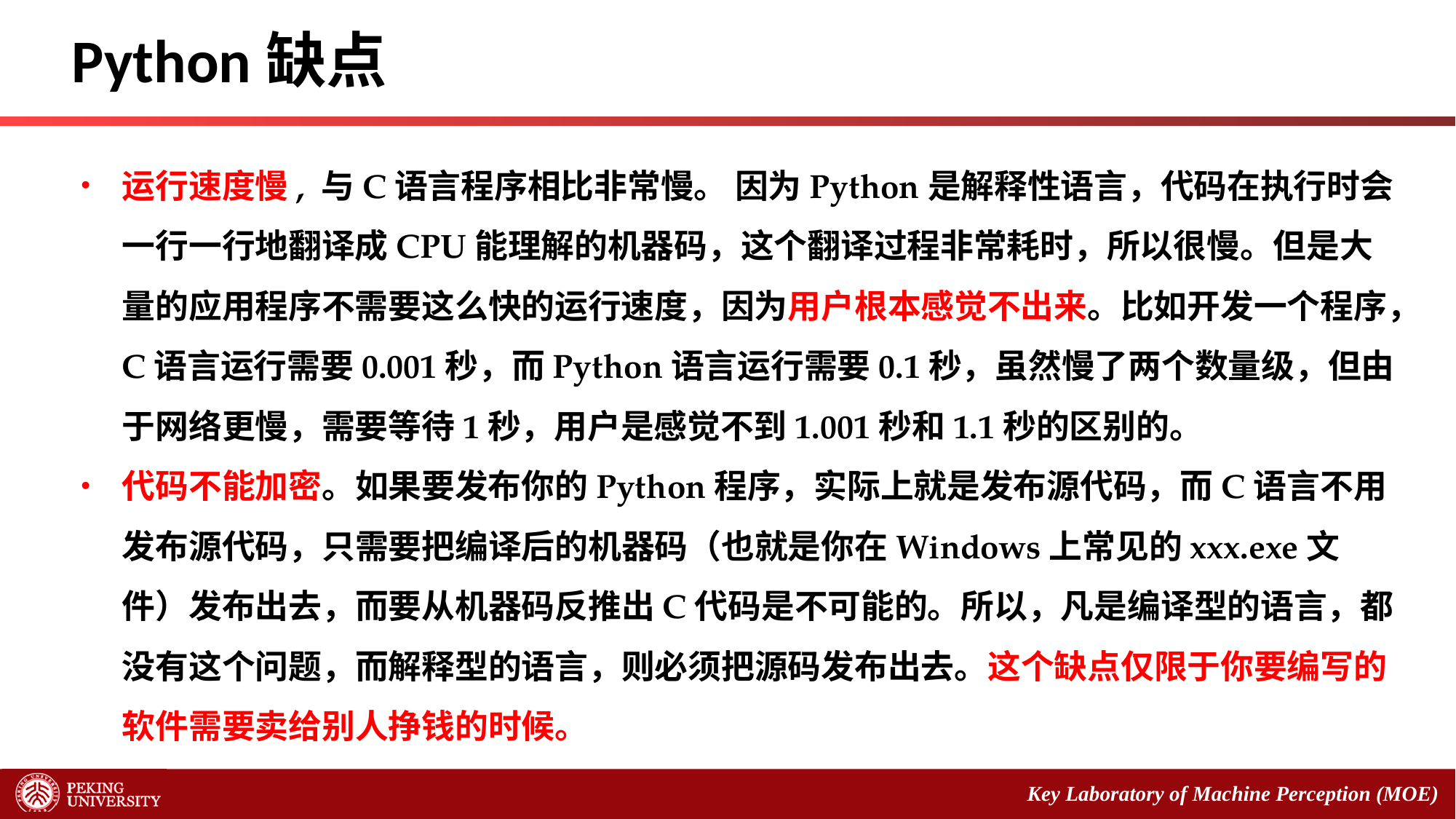

# Python缺点
运行速度慢, 与C语言程序相比非常慢。 因为Python是解释性语言，代码在执行时会一行一行地翻译成CPU能理解的机器码，这个翻译过程非常耗时，所以很慢。但是大量的应用程序不需要这么快的运行速度，因为用户根本感觉不出来。比如开发一个程序，C语言运行需要0.001秒，而Python语言运行需要0.1秒，虽然慢了两个数量级，但由于网络更慢，需要等待1秒，用户是感觉不到1.001秒和1.1秒的区别的。
代码不能加密。如果要发布你的Python程序，实际上就是发布源代码，而C语言不用发布源代码，只需要把编译后的机器码（也就是你在Windows上常见的xxx.exe文件）发布出去，而要从机器码反推出C代码是不可能的。所以，凡是编译型的语言，都没有这个问题，而解释型的语言，则必须把源码发布出去。这个缺点仅限于你要编写的软件需要卖给别人挣钱的时候。